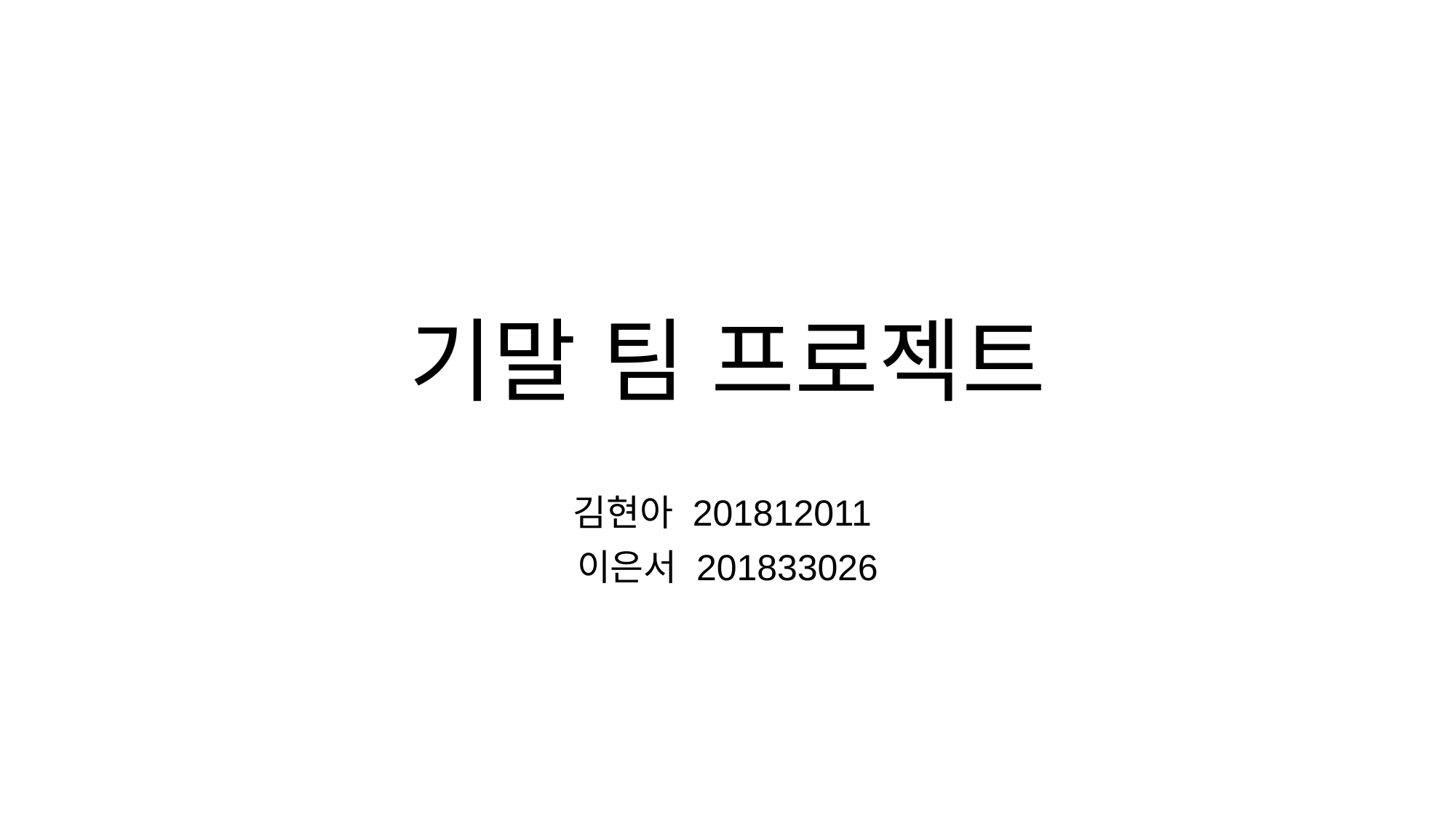

# 기말 팀 프로젝트

김현아 201812011
이은서 201833026